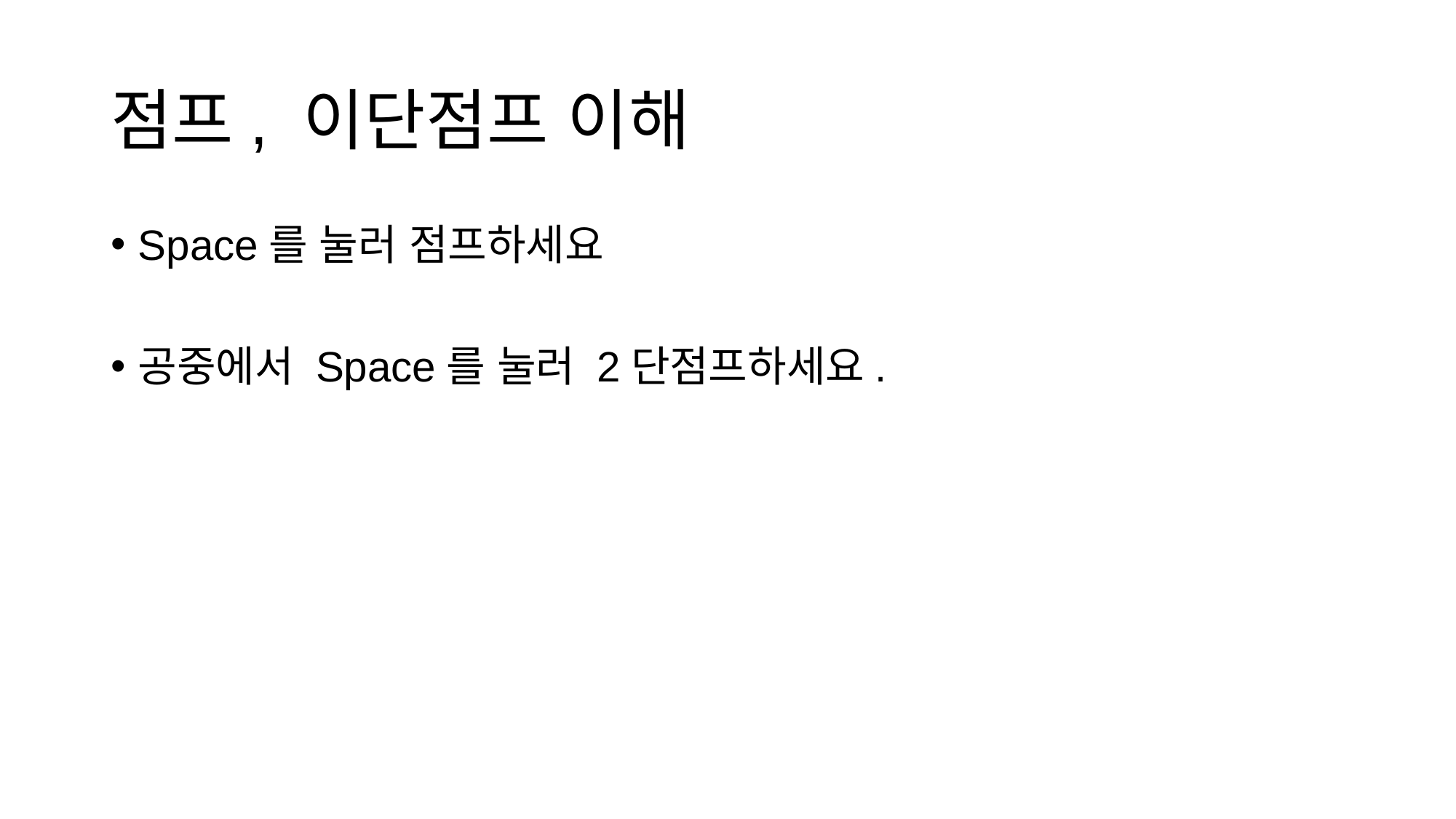

# 점프, 이단점프 이해
Space를 눌러 점프하세요

공중에서 Space를 눌러 2단점프하세요.